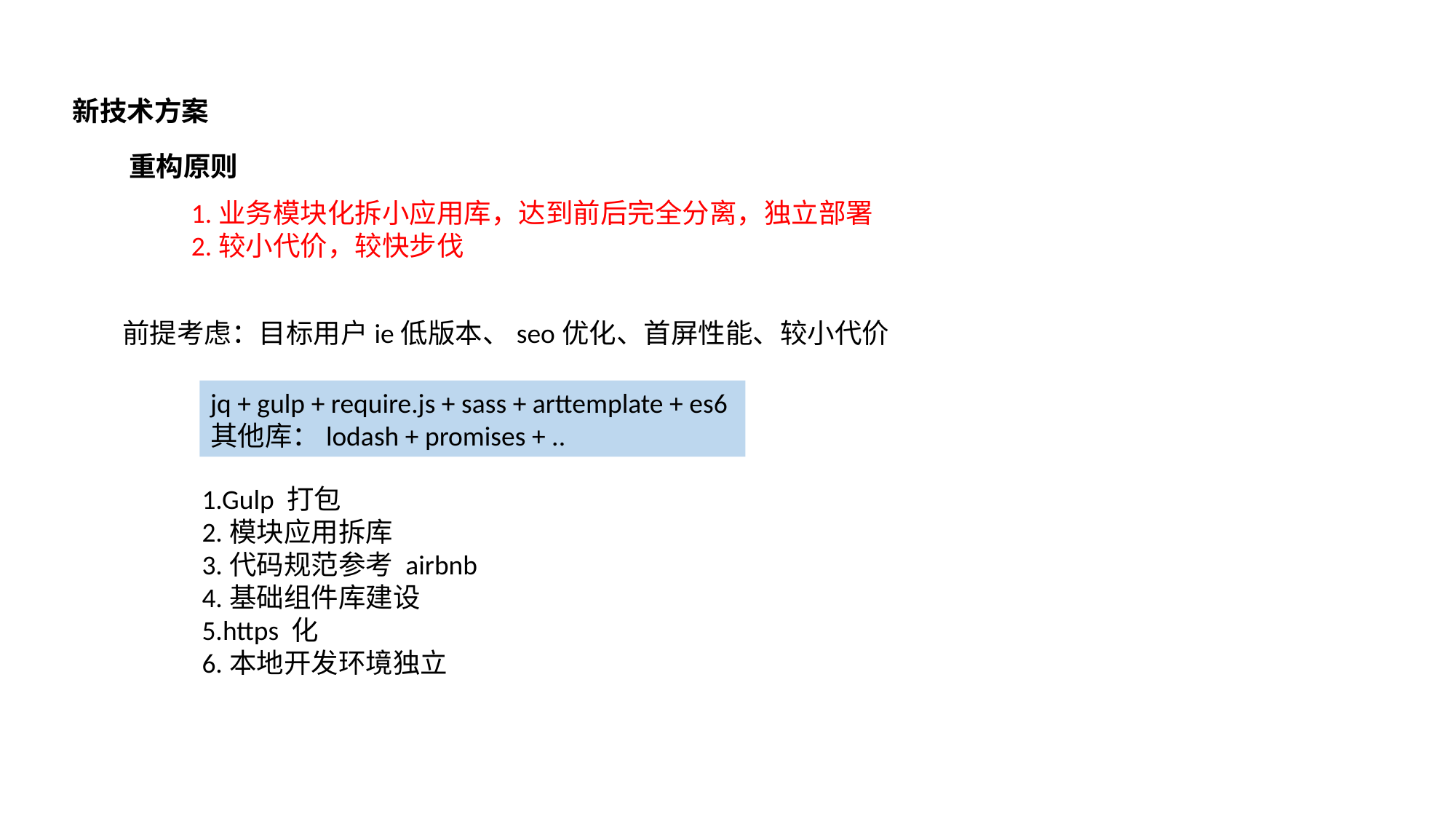

新技术方案

重构原则
1.业务模块化拆小应用库，达到前后完全分离，独立部署  
2.较小代价，较快步伐
前提考虑：目标用户ie低版本、seo优化、首屏性能、较小代价
jq + gulp + require.js + sass + arttemplate + es6
其他库：lodash + promises + ..
1.Gulp 打包
2.模块应用拆库
3.代码规范参考 airbnb
4.基础组件库建设
5.https 化
6.本地开发环境独立